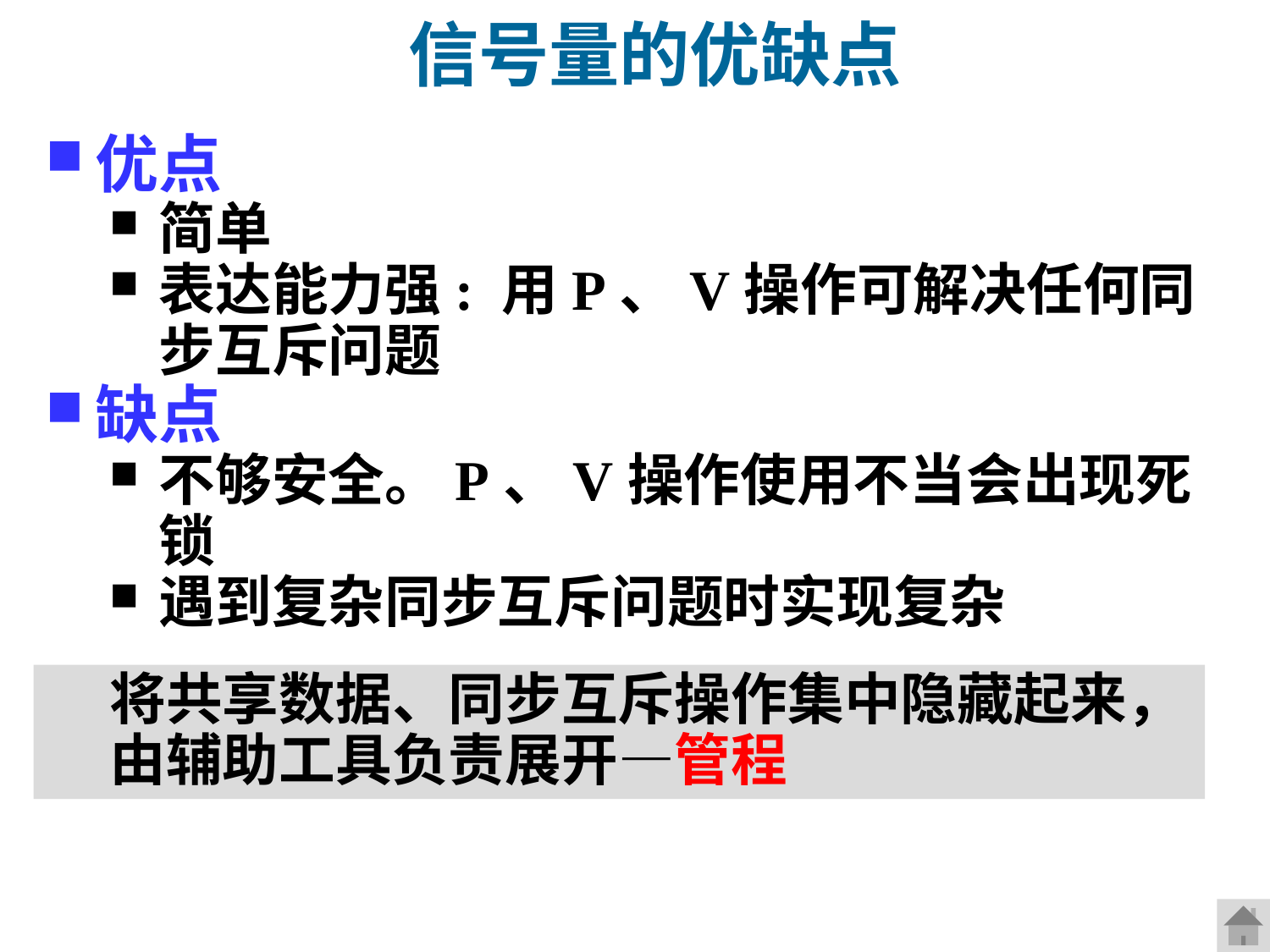

信号量的优缺点
优点
简单
表达能力强: 用P、V操作可解决任何同步互斥问题
缺点
不够安全。P、V操作使用不当会出现死锁
遇到复杂同步互斥问题时实现复杂
将共享数据、同步互斥操作集中隐藏起来，由辅助工具负责展开—管程